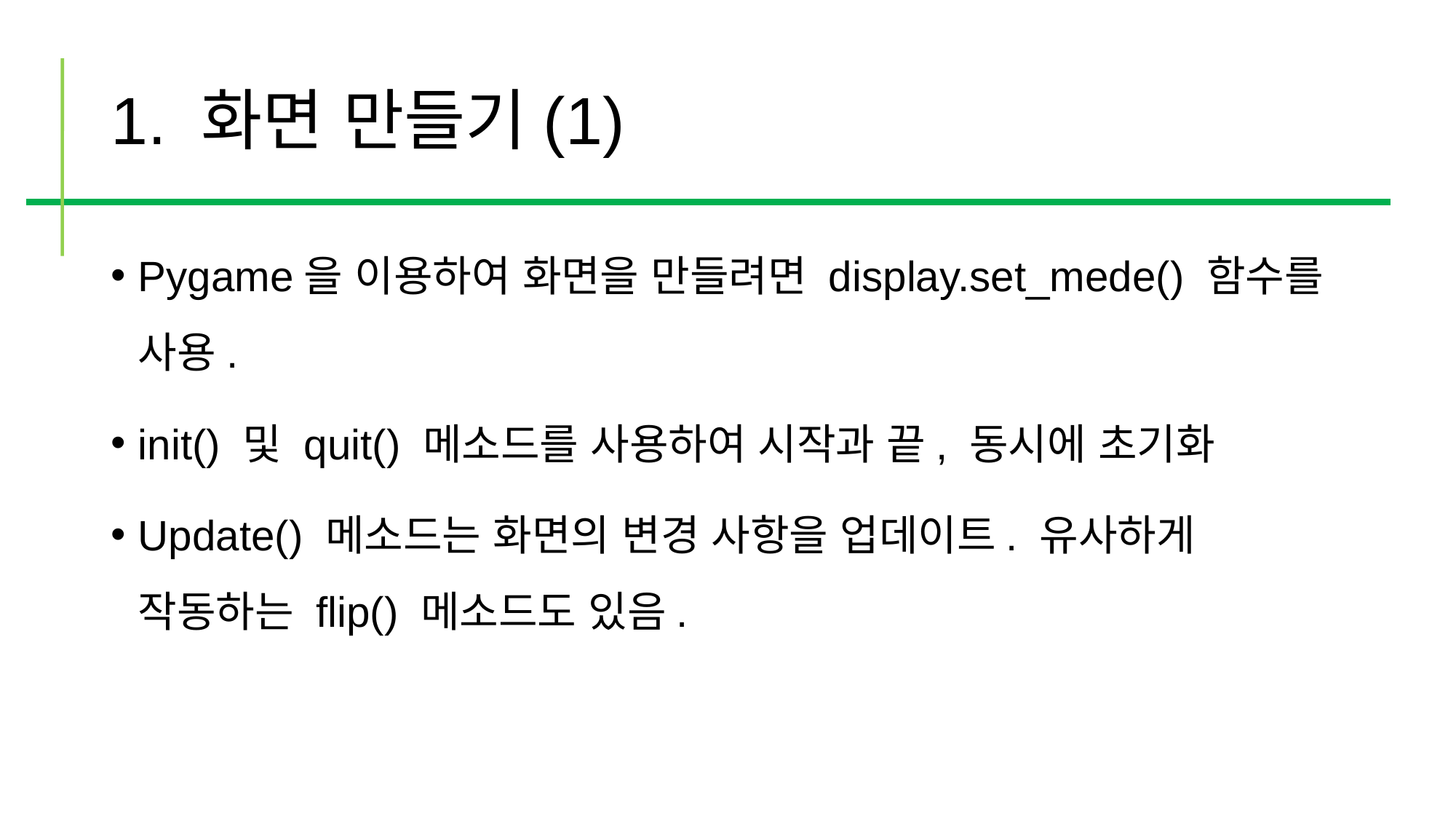

# 1. 화면 만들기(1)
Pygame을 이용하여 화면을 만들려면 display.set_mede() 함수를 사용.
init() 및 quit() 메소드를 사용하여 시작과 끝, 동시에 초기화
Update() 메소드는 화면의 변경 사항을 업데이트. 유사하게 작동하는 flip() 메소드도 있음.